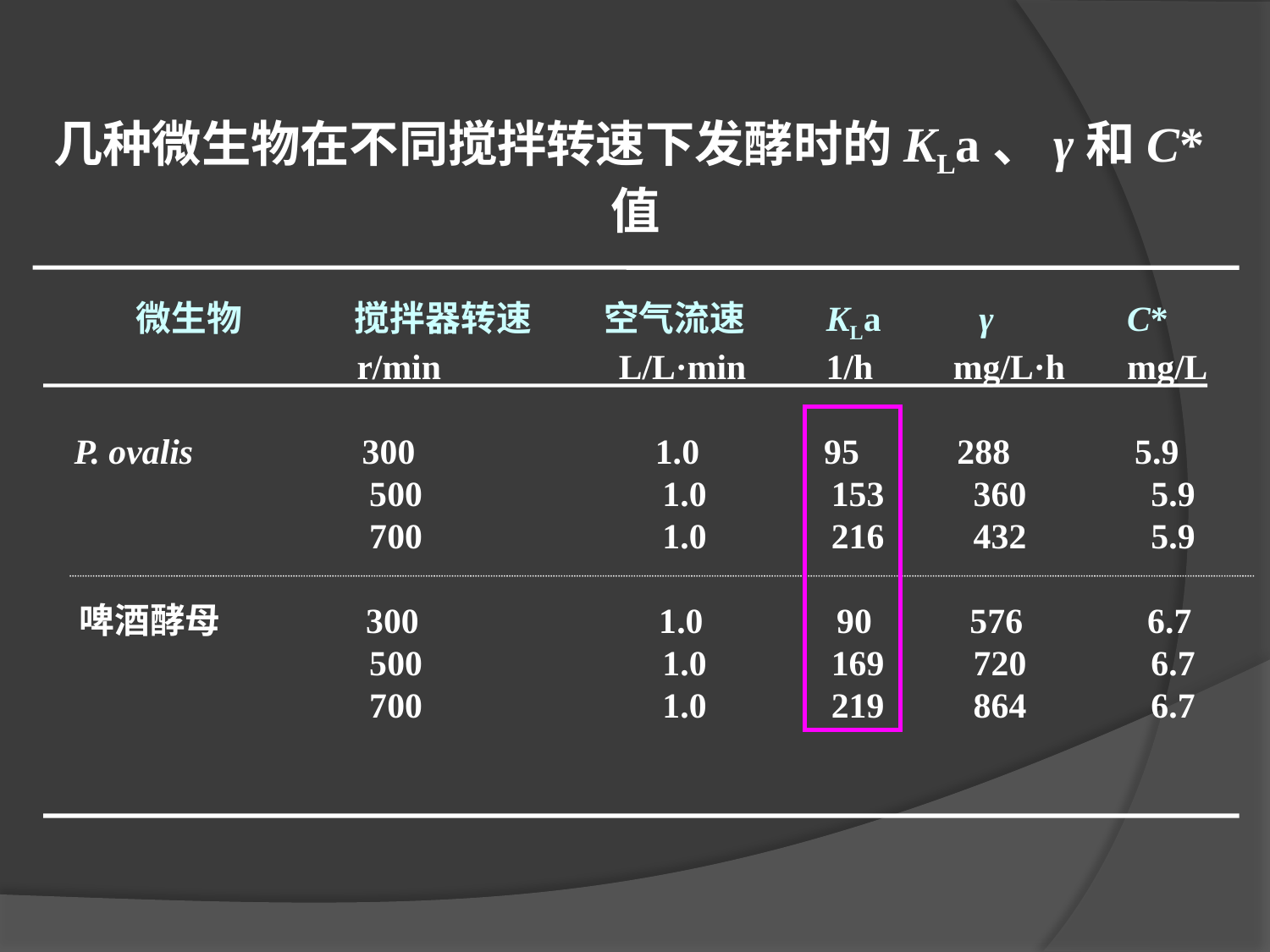

几种微生物在不同搅拌转速下发酵时的KLa、γ和C*值

   微生物              搅拌器转速         空气流速         KLa           γ               C*
                                 r/min                    L/L·min         1/h         mg/L·h       mg/L

P. ovalis                   300                           1.0              95           288              5.9
                                 500                           1.0              153          360              5.9
                                 700                           1.0              216          432              5.9

啤酒酵母                 300                           1.0               90           576              6.7
                                 500                           1.0              169          720              6.7
                                 700                           1.0              219          864              6.7